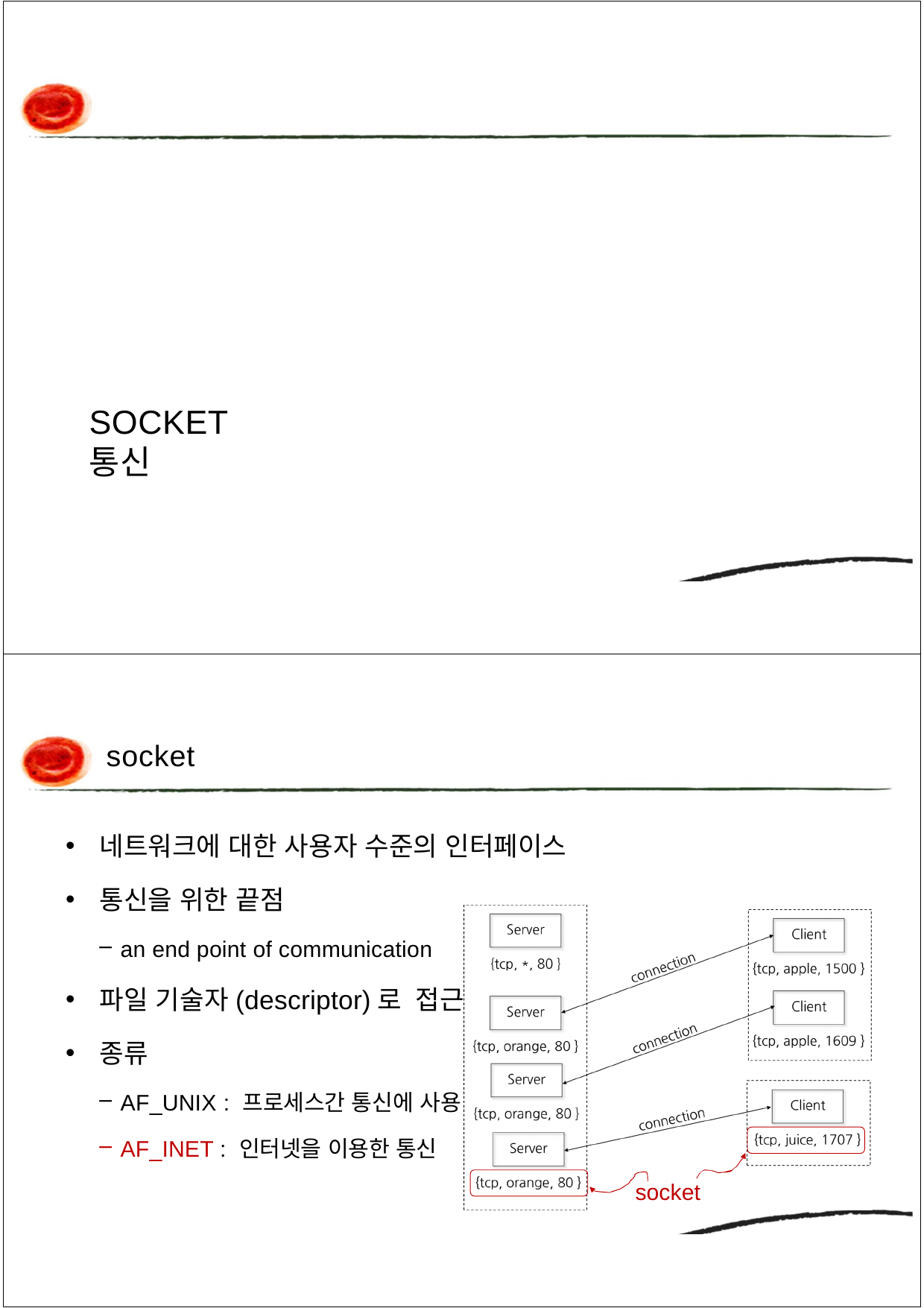

SOCKET 통신

socket

네트워크에 대한 사용자 수준의 인터페이스
통신을 위한 끝점
an end point of communication
파일 기술자(descriptor)로 접근
종류
AF_UNIX : 프로세스간 통신에 사용
AF_INET : 인터넷을 이용한 통신
socket